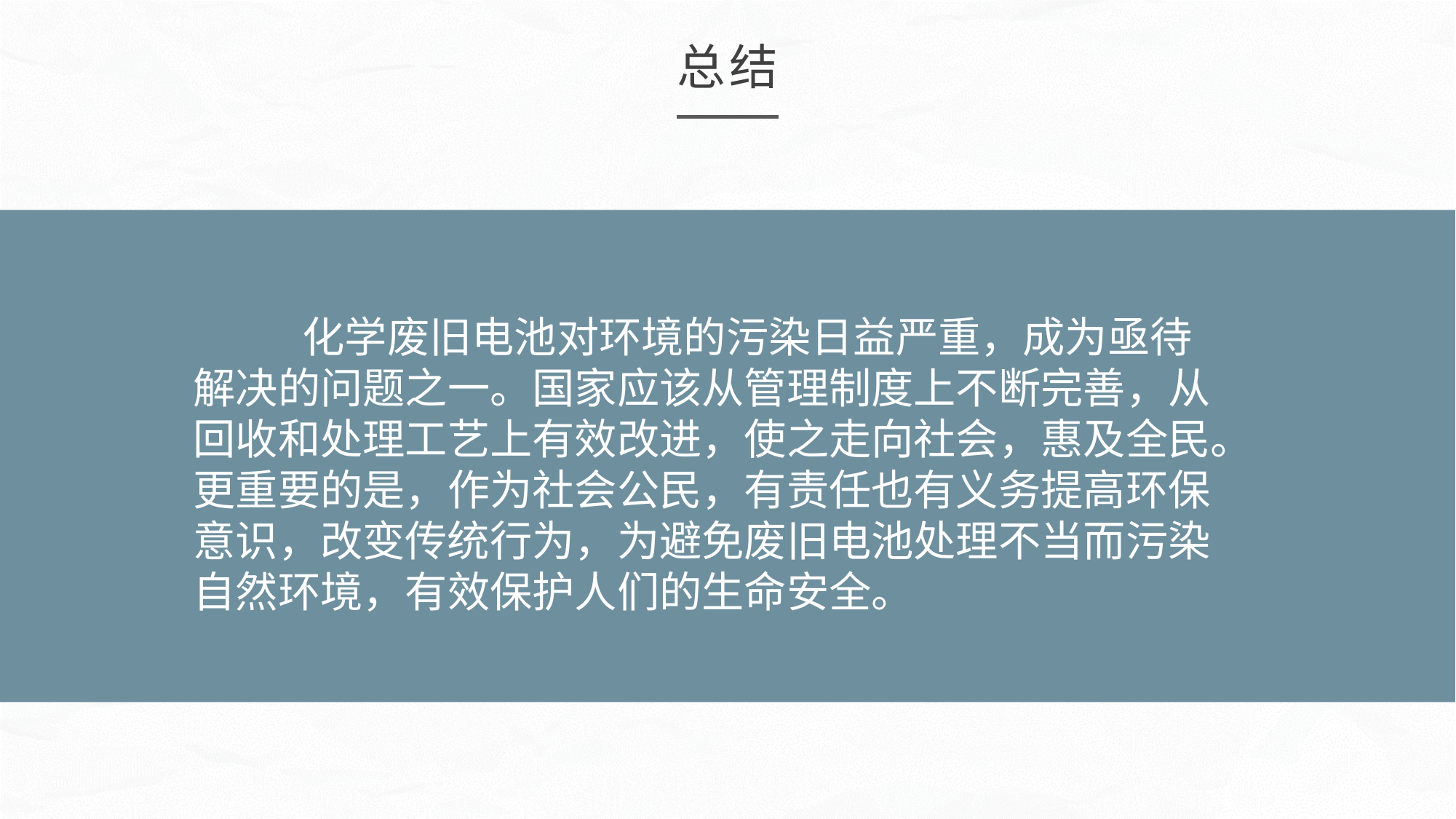

总结

	化学废旧电池对环境的污染日益严重，成为亟待解决的问题之一。国家应该从管理制度上不断完善，从回收和处理工艺上有效改进，使之走向社会，惠及全民。更重要的是，作为社会公民，有责任也有义务提高环保意识，改变传统行为，为避免废旧电池处理不当而污染自然环境，有效保护人们的生命安全。